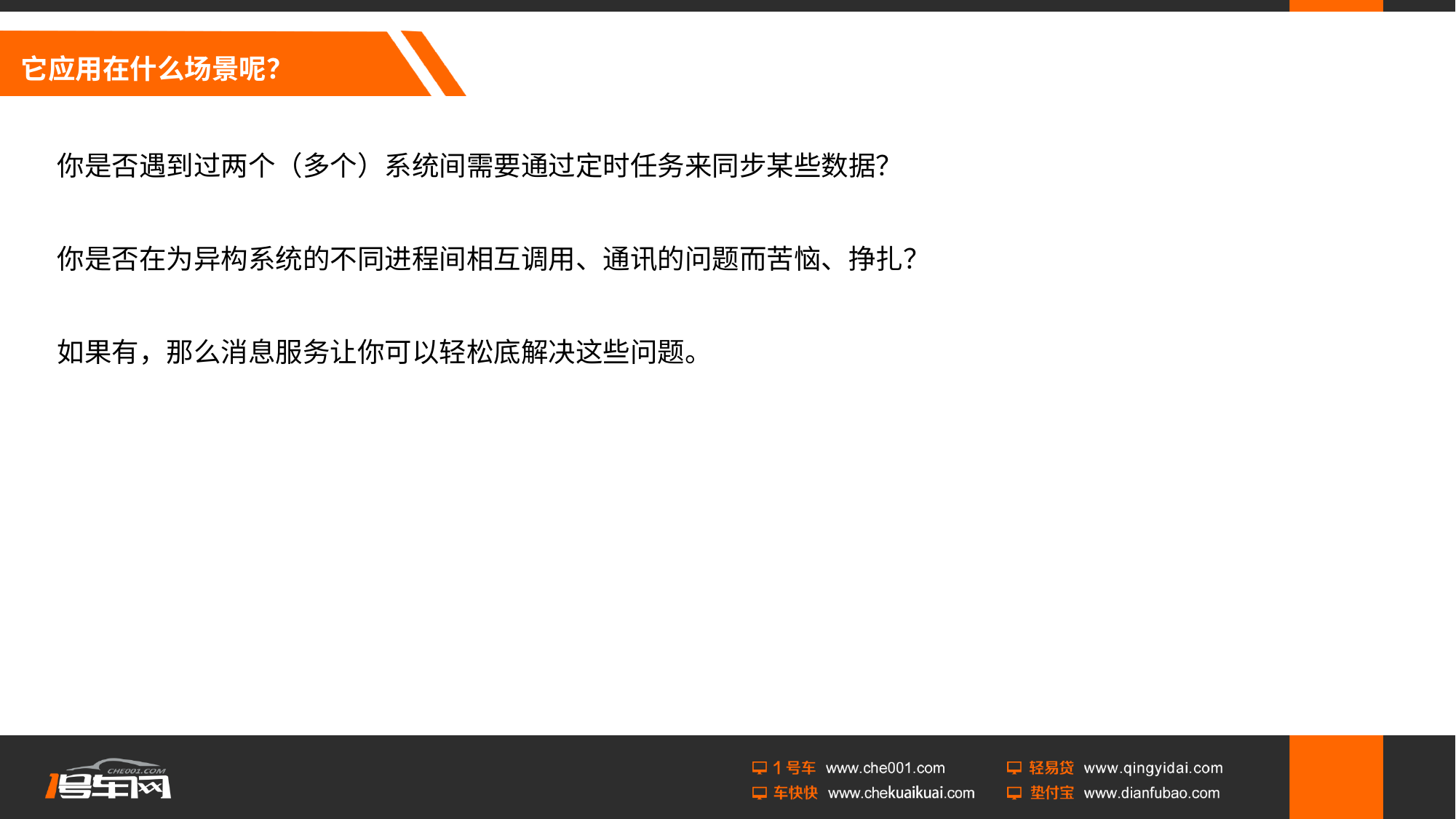

# 它应用在什么场景呢？

你是否遇到过两个（多个）系统间需要通过定时任务来同步某些数据？

你是否在为异构系统的不同进程间相互调用、通讯的问题而苦恼、挣扎？

如果有，那么消息服务让你可以轻松底解决这些问题。
2